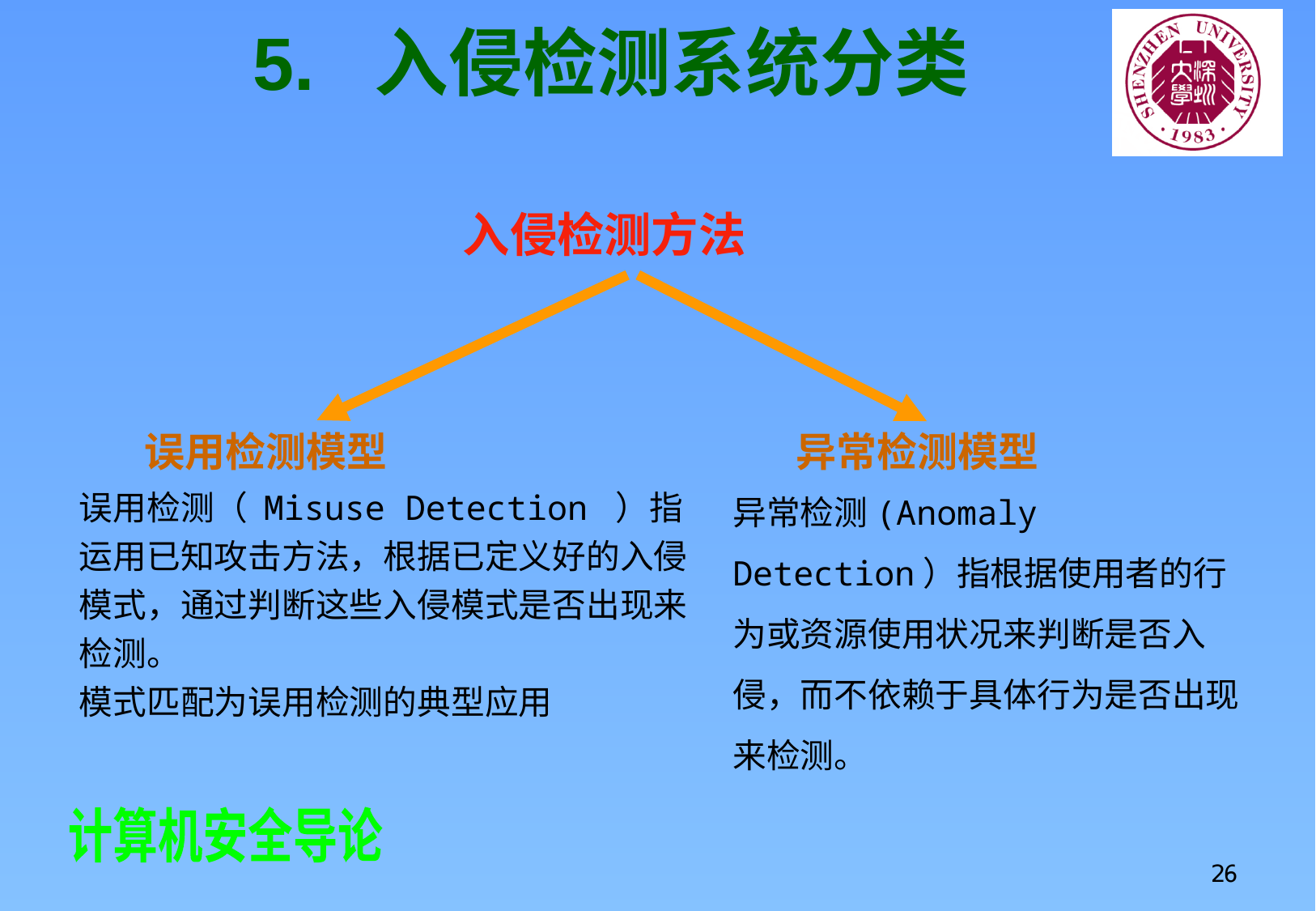

# 5.	入侵检测系统分类
入侵检测方法

误用检测模型
异常检测模型
异常检测(Anomaly Detection）指根据使用者的行为或资源使用状况来判断是否入侵，而不依赖于具体行为是否出现来检测。
误用检测（ Misuse Detection ）指运用已知攻击方法，根据已定义好的入侵模式，通过判断这些入侵模式是否出现来检测。
模式匹配为误用检测的典型应用
26